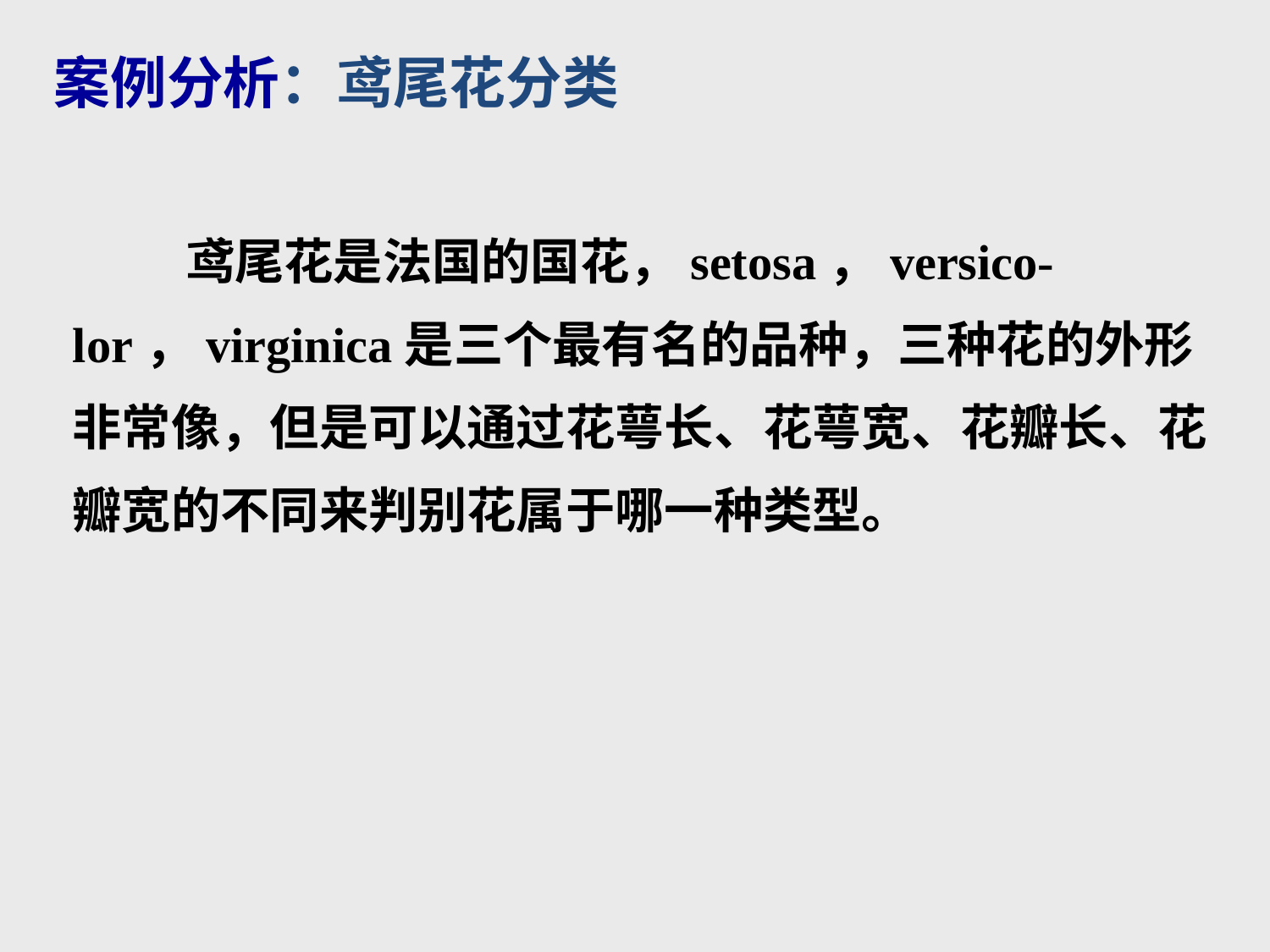

案例分析：鸢尾花分类
         鸢尾花是法国的国花，setosa，versico-lor，virginica是三个最有名的品种，三种花的外形非常像，但是可以通过花萼长、花萼宽、花瓣长、花瓣宽的不同来判别花属于哪一种类型。